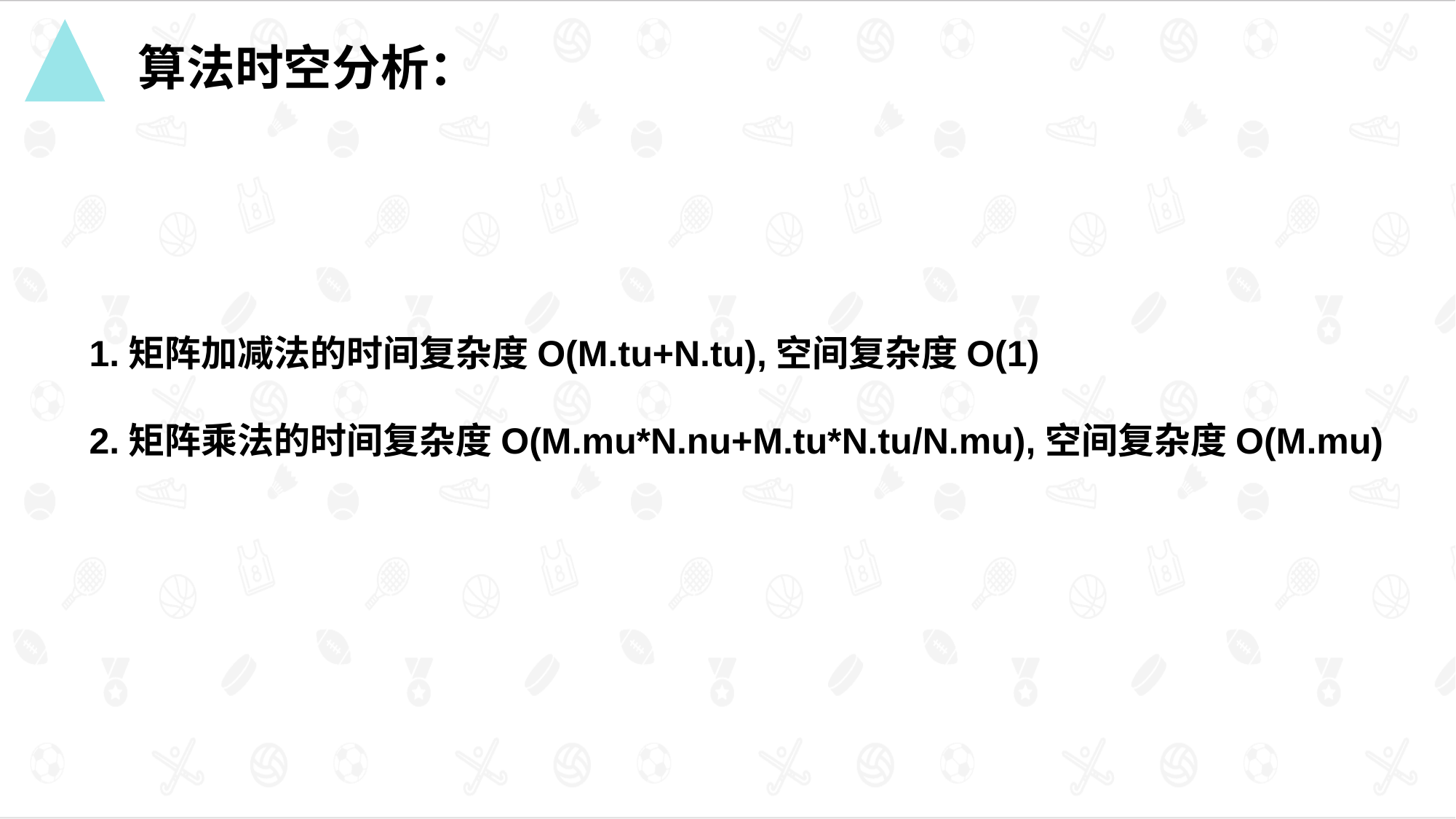

算法时空分析：
1.矩阵加减法的时间复杂度O(M.tu+N.tu),空间复杂度O(1)

2.矩阵乘法的时间复杂度O(M.mu*N.nu+M.tu*N.tu/N.mu),空间复杂度O(M.mu)